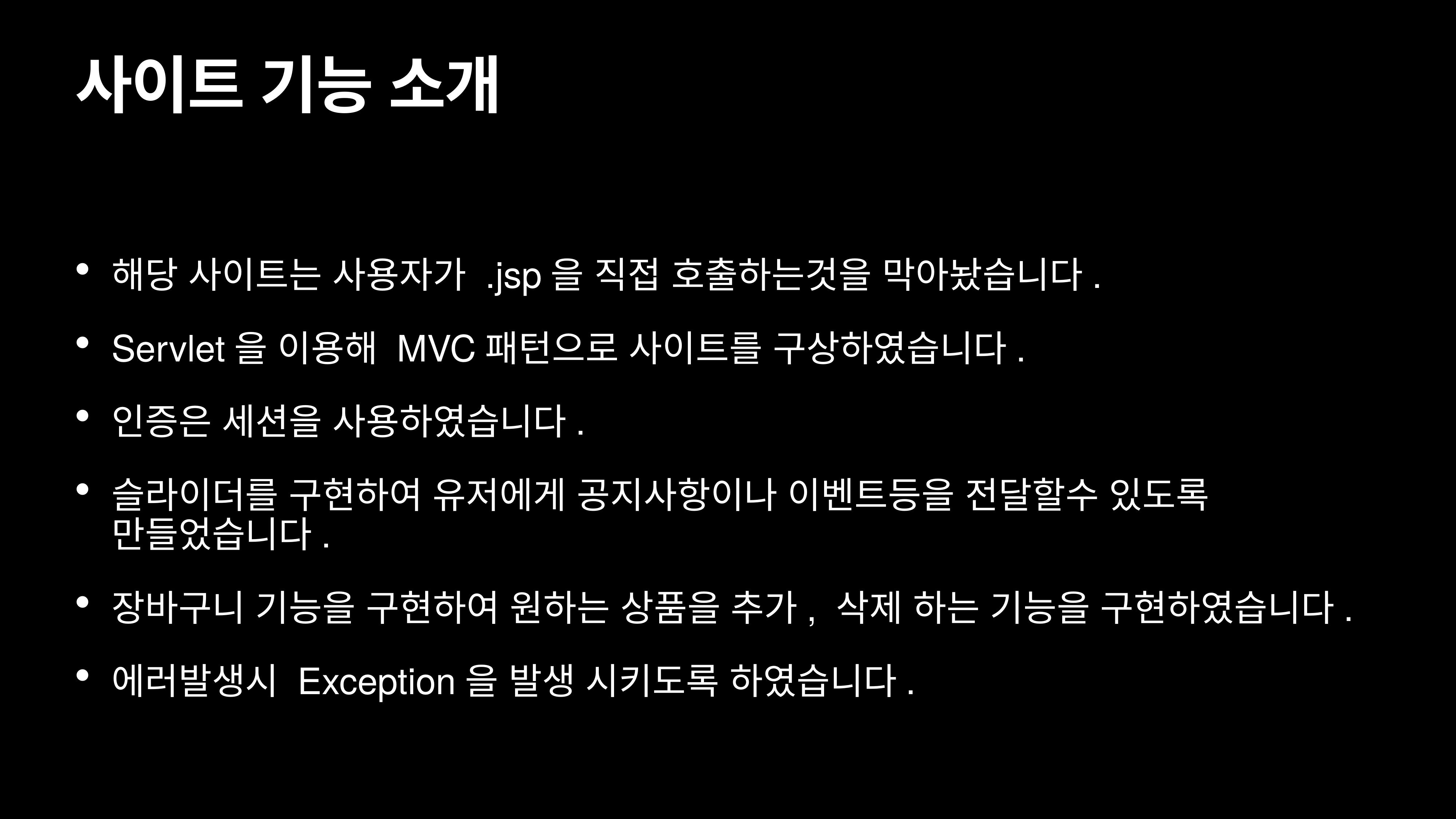

# 사이트 기능 소개

해당 사이트는 사용자가 .jsp을 직접 호출하는것을 막아놨습니다.
Servlet을 이용해 MVC패턴으로 사이트를 구상하였습니다.
인증은 세션을 사용하였습니다.
슬라이더를 구현하여 유저에게 공지사항이나 이벤트등을 전달할수 있도록 만들었습니다.
장바구니 기능을 구현하여 원하는 상품을 추가, 삭제 하는 기능을 구현하였습니다.
에러발생시 Exception을 발생 시키도록 하였습니다.